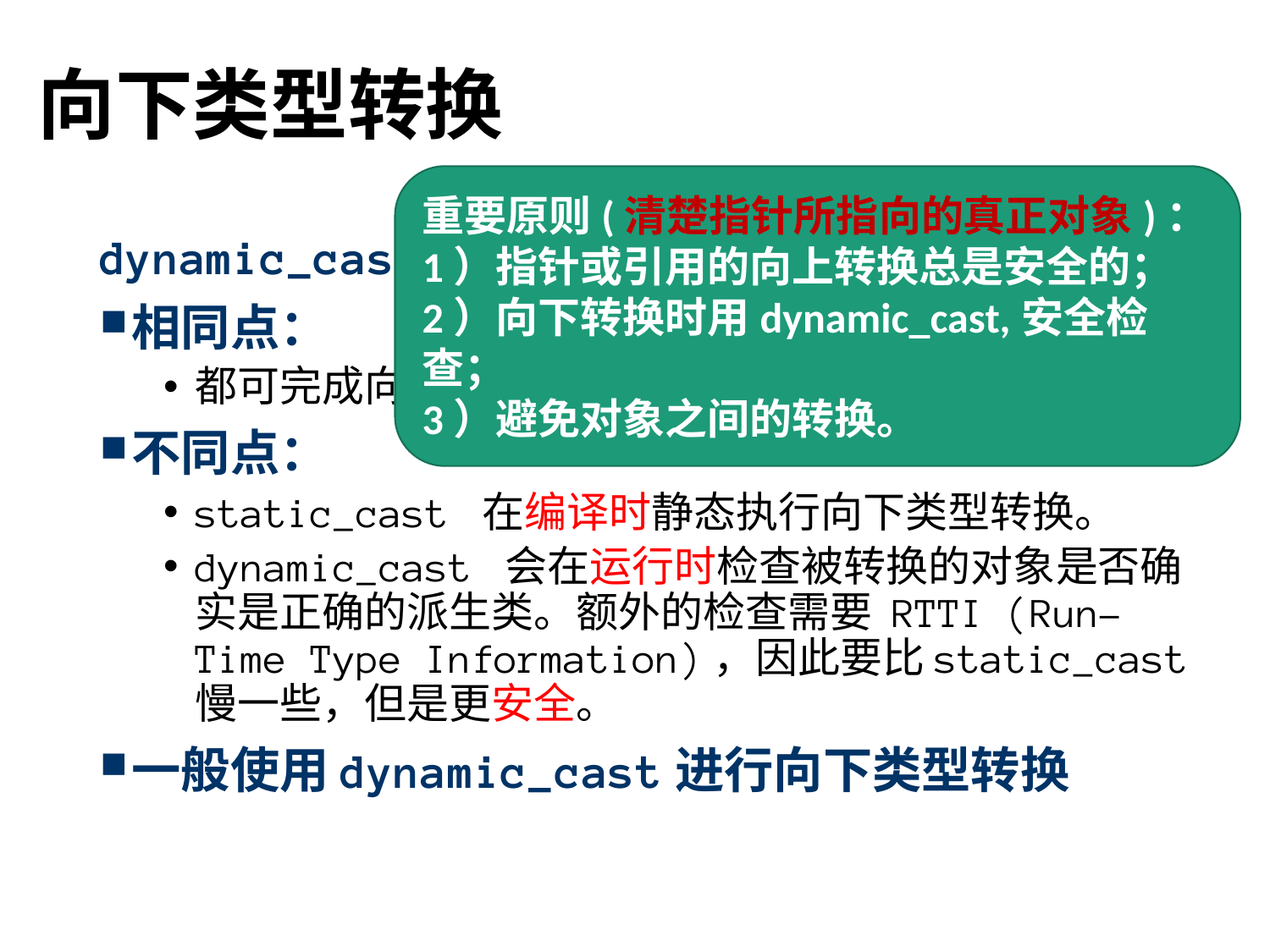

# 向下类型转换
重要原则(清楚指针所指向的真正对象)：
1）指针或引用的向上转换总是安全的；
2）向下转换时用dynamic_cast,安全检查；
3）避免对象之间的转换。
dynamic_cast与static_cast
相同点：
都可完成向下类型转换。
不同点：
static_cast 在编译时静态执行向下类型转换。
dynamic_cast 会在运行时检查被转换的对象是否确实是正确的派生类。额外的检查需要 RTTI (Run-Time Type Information)，因此要比static_cast慢一些，但是更安全。
一般使用dynamic_cast进行向下类型转换